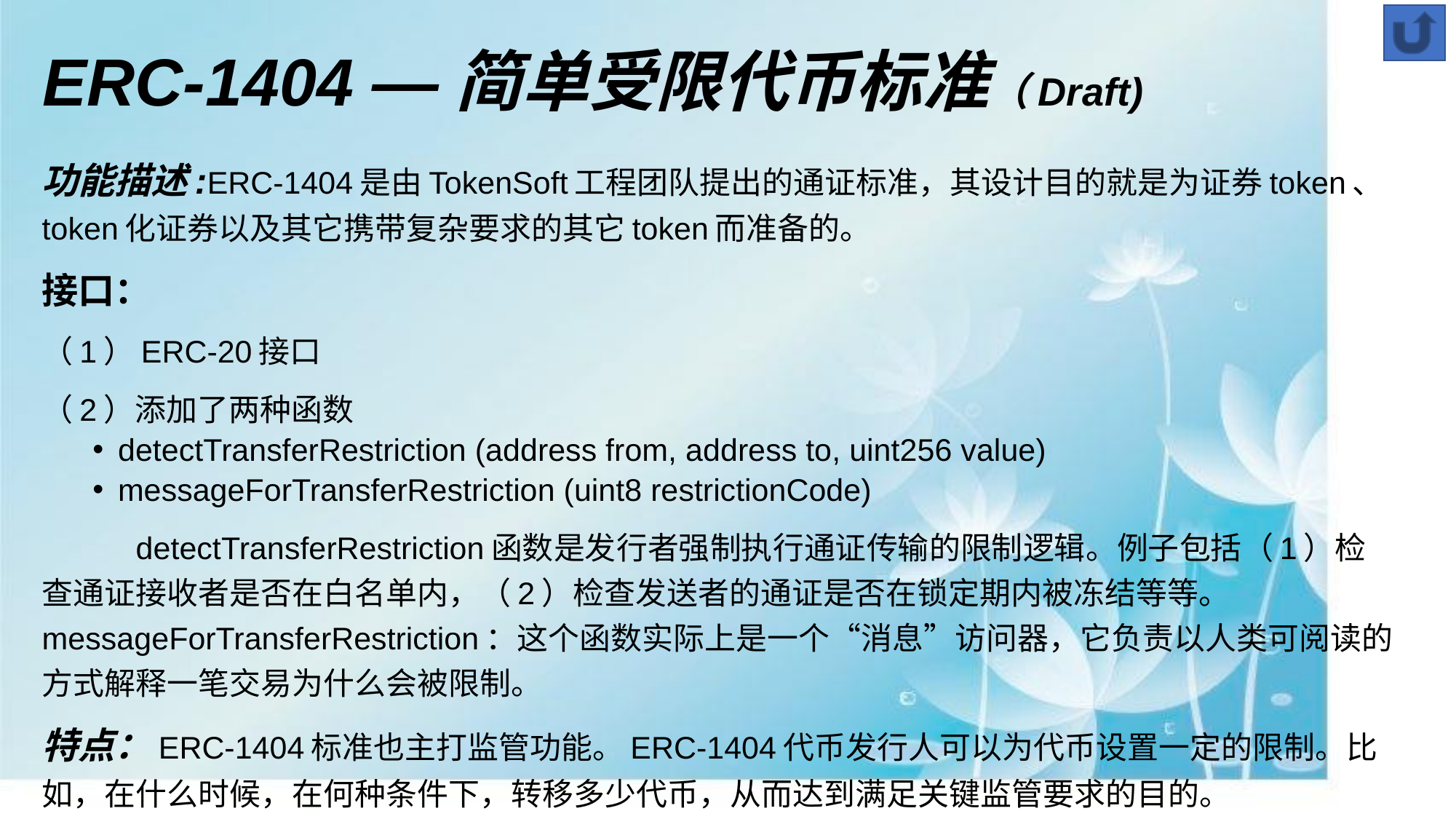

# ERC-1404 —简单受限代币标准（Draft)

功能描述:ERC-1404是由TokenSoft工程团队提出的通证标准，其设计目的就是为证券token、token化证券以及其它携带复杂要求的其它token而准备的。
接口：
（1）ERC-20接口
（2）添加了两种函数
detectTransferRestriction (address from, address to, uint256 value)
messageForTransferRestriction (uint8 restrictionCode)
	detectTransferRestriction函数是发行者强制执行通证传输的限制逻辑。例子包括（1）检查通证接收者是否在白名单内，（2）检查发送者的通证是否在锁定期内被冻结等等。	messageForTransferRestriction：这个函数实际上是一个“消息”访问器，它负责以人类可阅读的方式解释一笔交易为什么会被限制。
特点：ERC-1404标准也主打监管功能。ERC-1404代币发行人可以为代币设置一定的限制。比如，在什么时候，在何种条件下，转移多少代币，从而达到满足关键监管要求的目的。